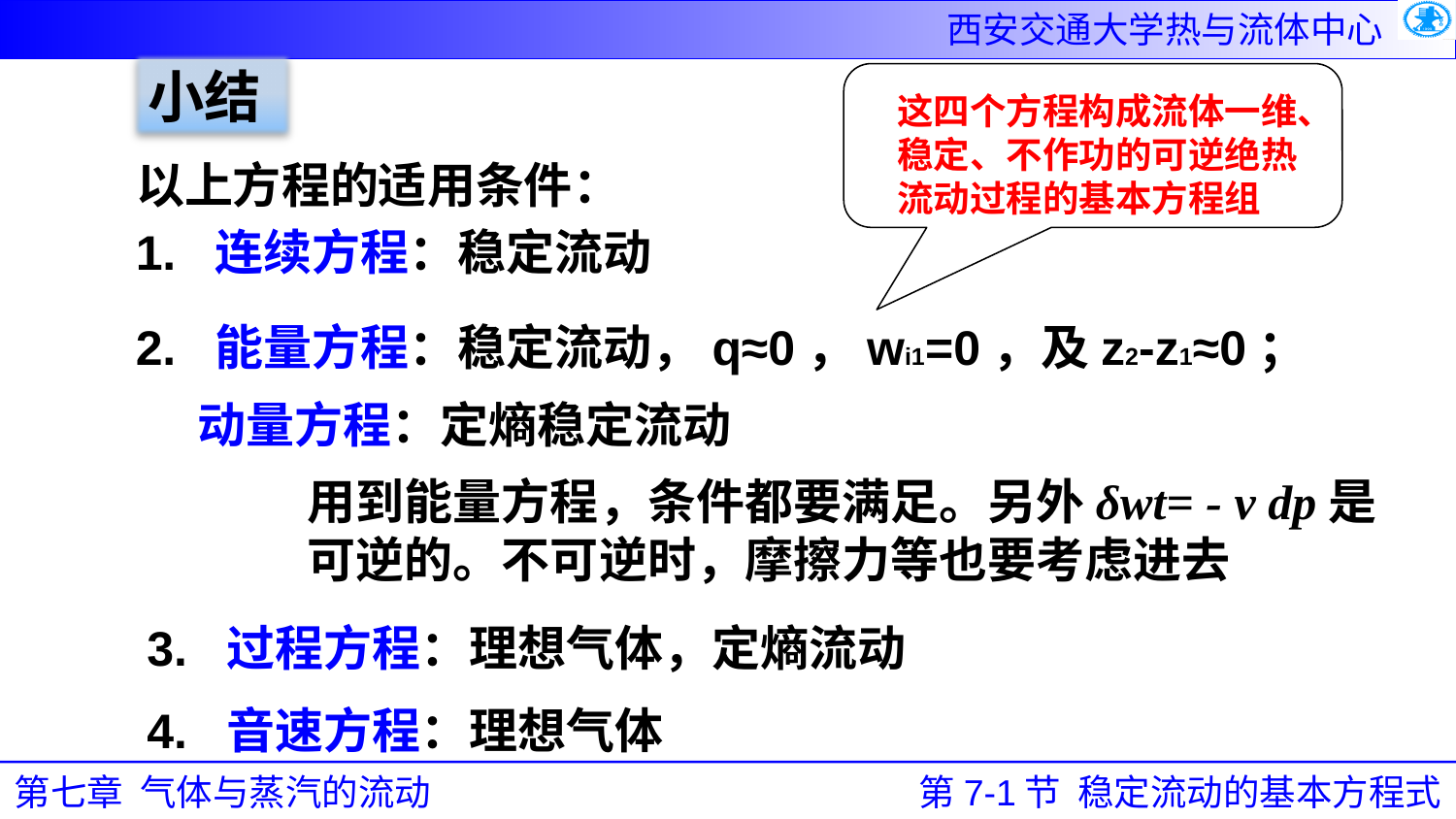

小结

这四个方程构成流体一维、稳定、不作功的可逆绝热流动过程的基本方程组
以上方程的适用条件：
1.  连续方程：稳定流动
2.  能量方程：稳定流动，q≈0，wi1=0，及z2-z1≈0；
动量方程：定熵稳定流动
用到能量方程，条件都要满足。另外δwt= - v dp是可逆的。不可逆时，摩擦力等也要考虑进去
3.  过程方程：理想气体，定熵流动
4.  音速方程：理想气体